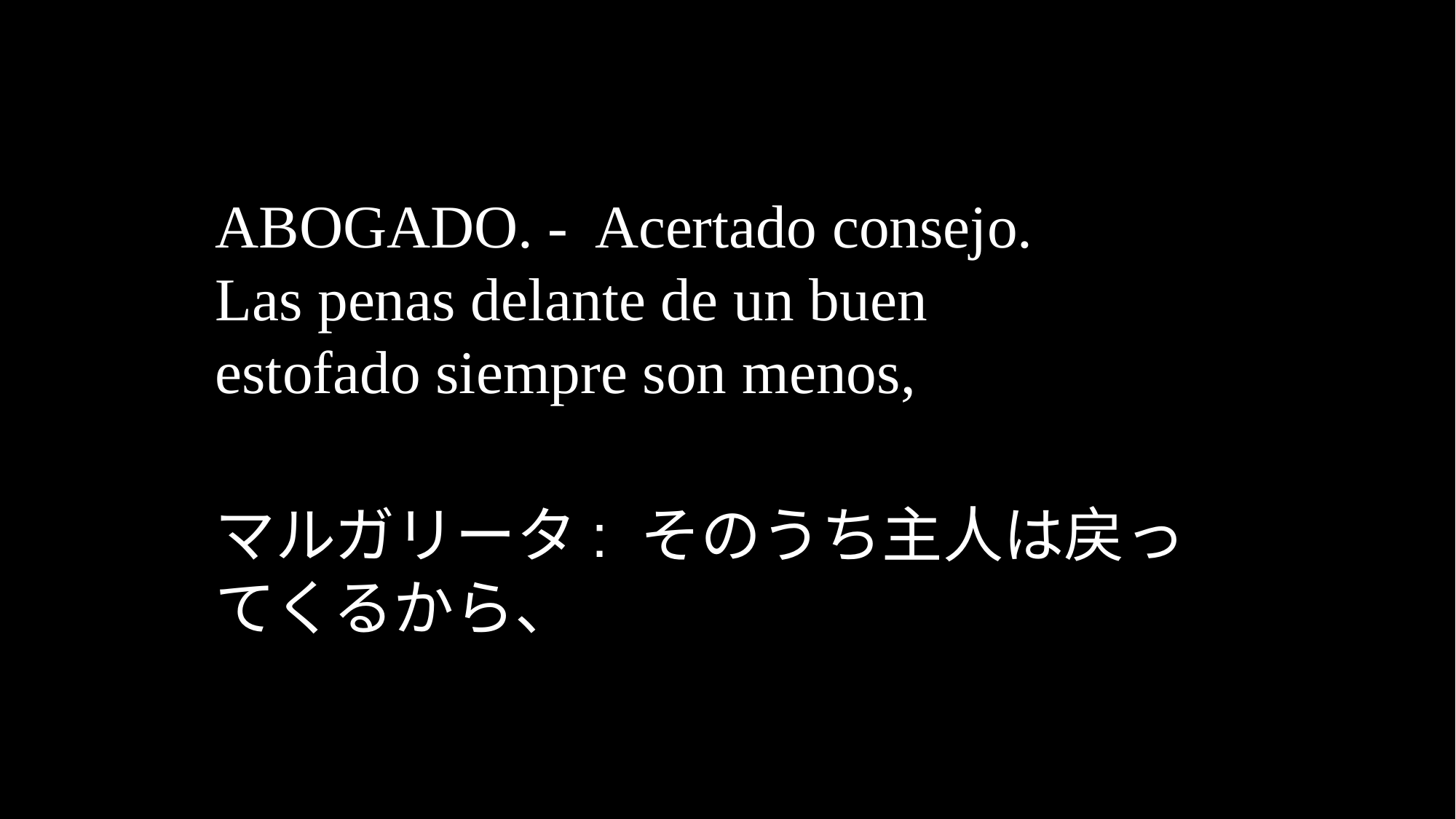

ABOGADO. -  Acertado consejo. Las penas delante de un buen estofado siempre son menos,

マルガリータ: そのうち主人は戻ってくるから、